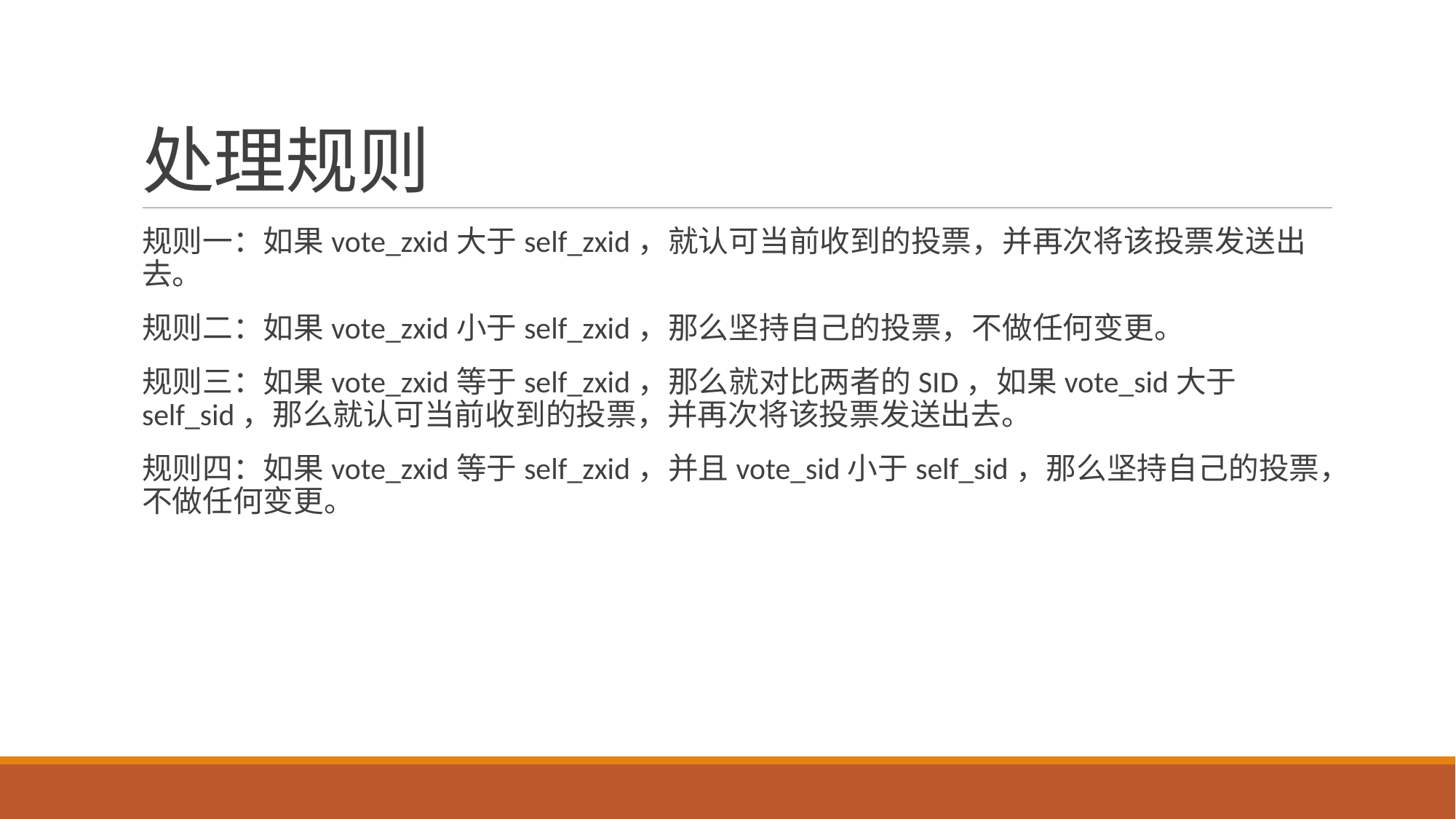

# 处理规则
规则一：如果vote_zxid大于self_zxid，就认可当前收到的投票，并再次将该投票发送出去。
规则二：如果vote_zxid小于self_zxid，那么坚持自己的投票，不做任何变更。
规则三：如果vote_zxid等于self_zxid，那么就对比两者的SID，如果vote_sid大于self_sid，那么就认可当前收到的投票，并再次将该投票发送出去。
规则四：如果vote_zxid等于self_zxid，并且vote_sid小于self_sid，那么坚持自己的投票，不做任何变更。